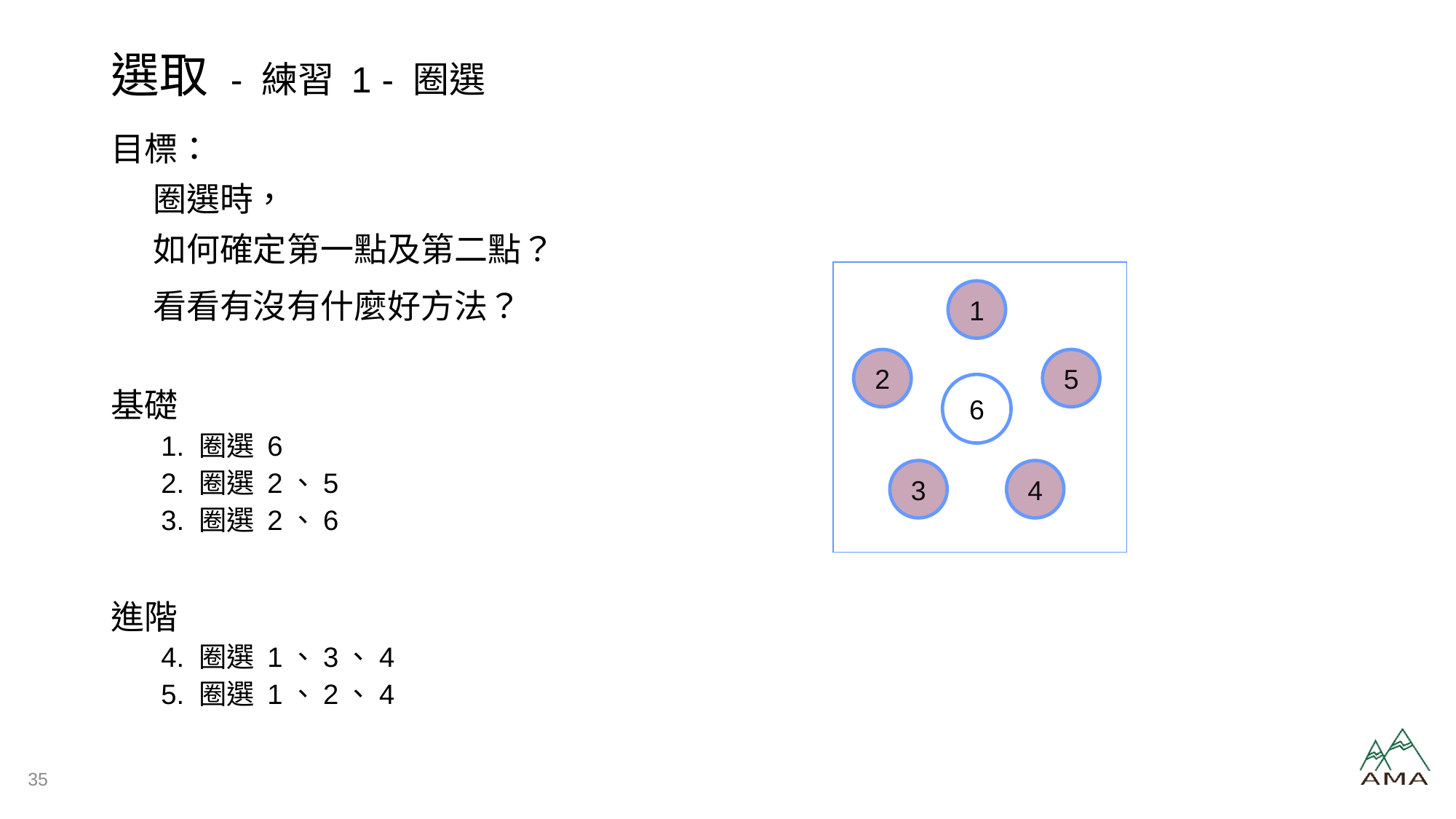

# 選取 - 練習 1 - 圈選
目標：
	圈選時，
	如何確定第一點及第二點？
	看看有沒有什麼好方法？

基礎
圈選 6
圈選 2、5
圈選 2、6

進階
圈選 1、3、4
圈選 1、2、4

1
2
5
6
3
4
35